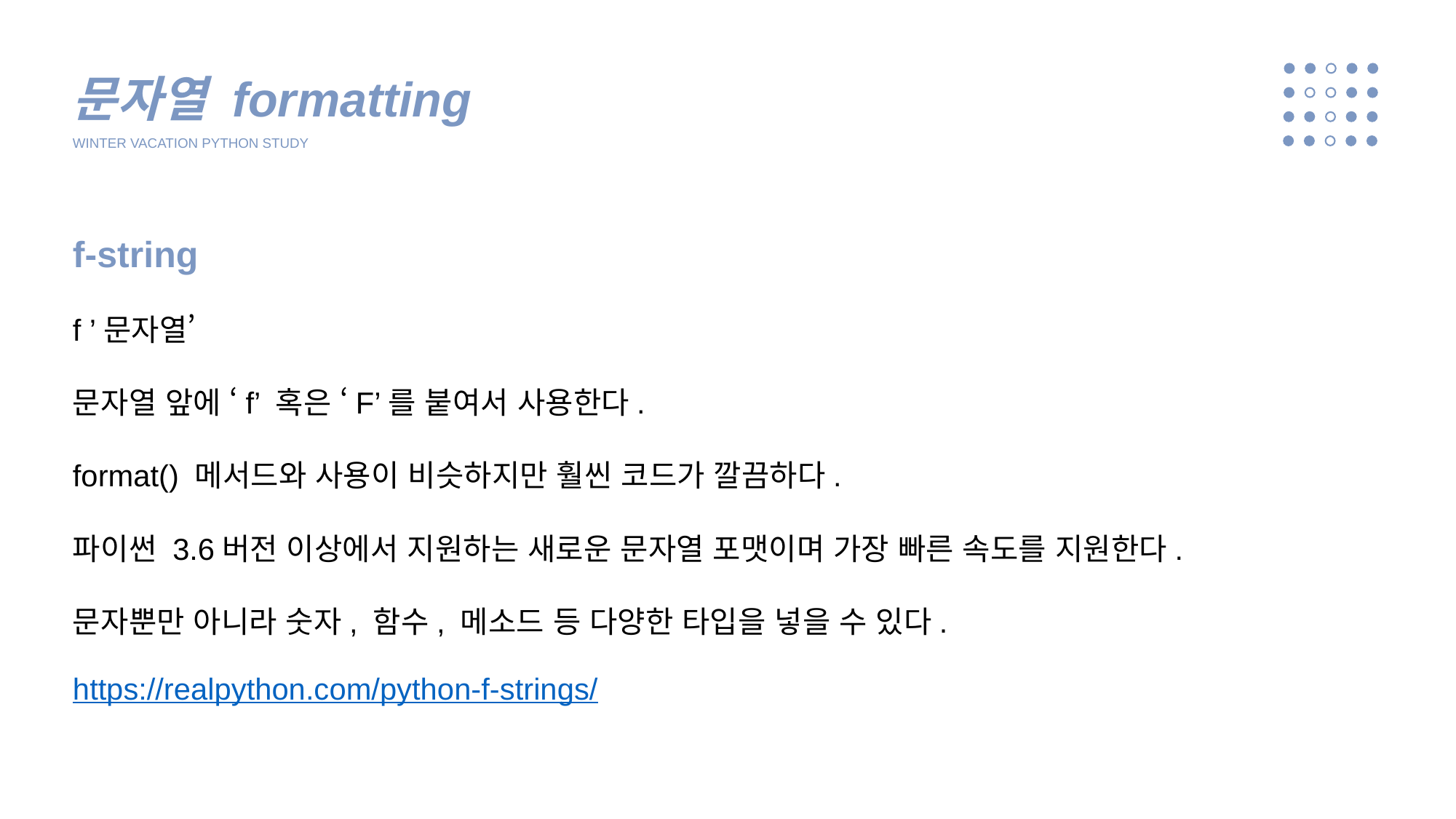

문자열 formatting
WINTER VACATION PYTHON STUDY

f-string
f ’문자열’
문자열 앞에 ‘f’ 혹은 ‘F’를 붙여서 사용한다.
format() 메서드와 사용이 비슷하지만 훨씬 코드가 깔끔하다.
파이썬 3.6버전 이상에서 지원하는 새로운 문자열 포맷이며 가장 빠른 속도를 지원한다.
문자뿐만 아니라 숫자, 함수, 메소드 등 다양한 타입을 넣을 수 있다.
https://realpython.com/python-f-strings/